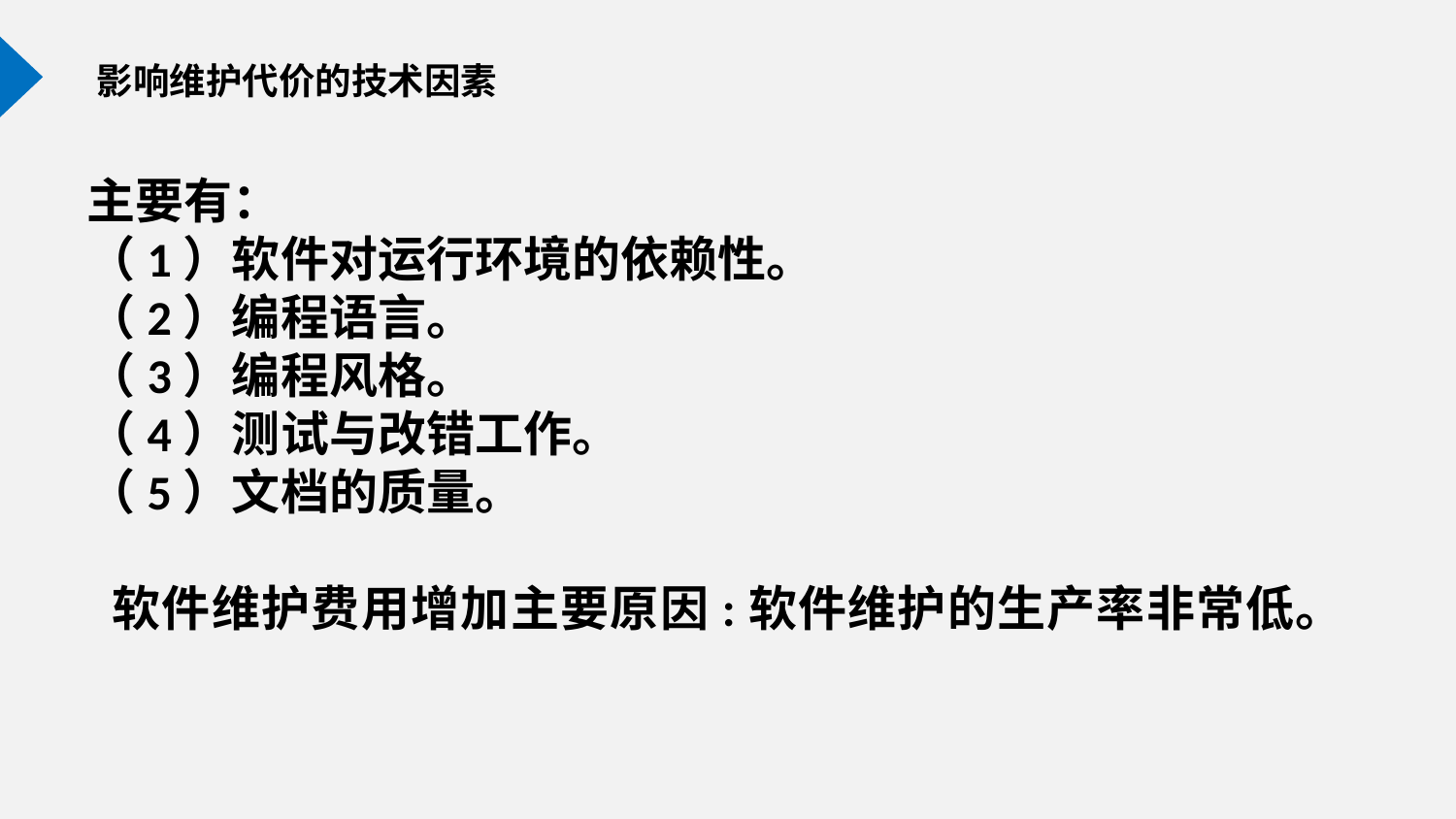

影响维护代价的技术因素
主要有：
（1）软件对运行环境的依赖性。
（2）编程语言。
（3）编程风格。
（4）测试与改错工作。
（5）文档的质量。

 软件维护费用增加主要原因:软件维护的生产率非常低。